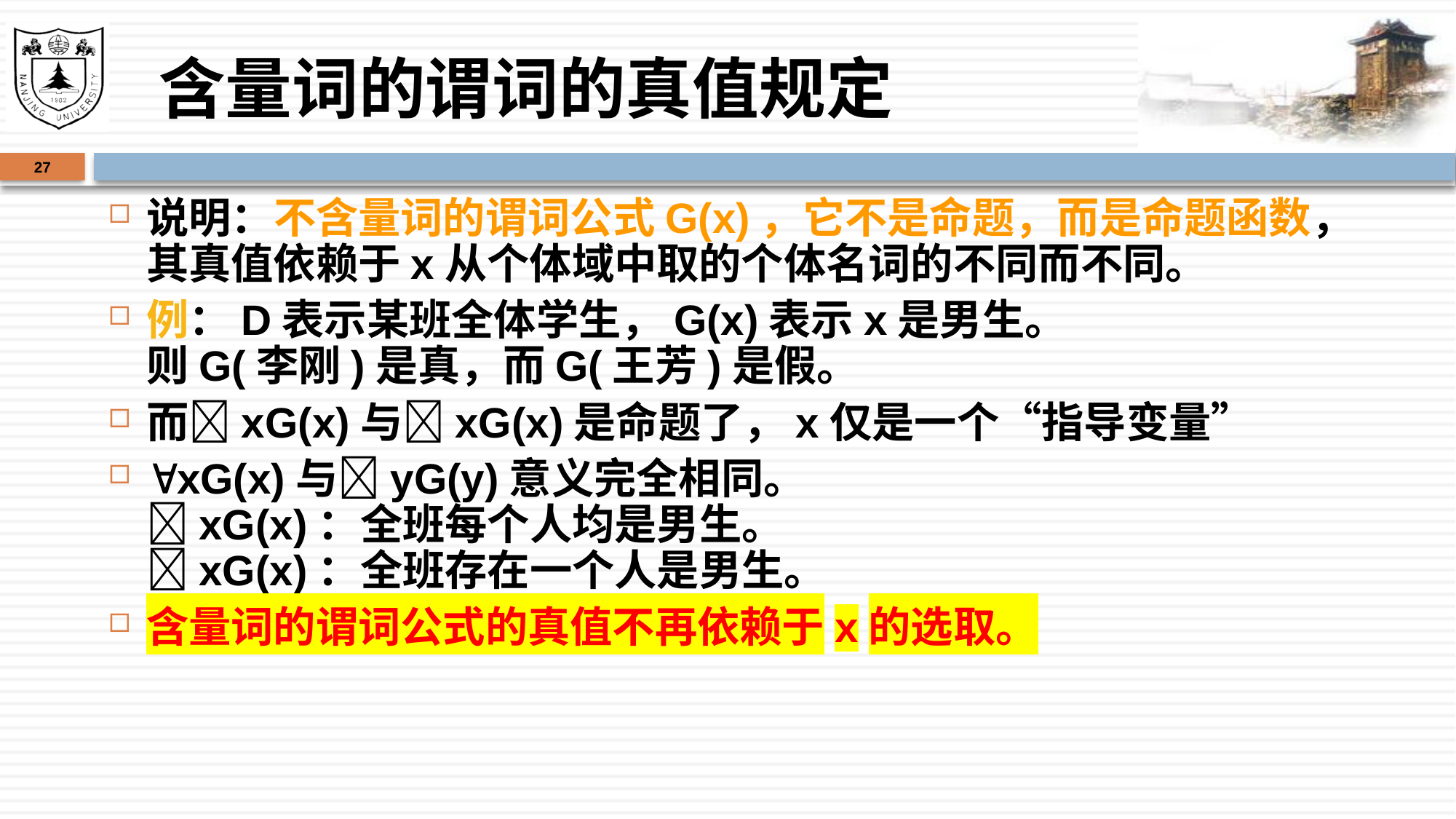

# 含量词的谓词的真值规定
27
说明：不含量词的谓词公式G(x)，它不是命题，而是命题函数，其真值依赖于x从个体域中取的个体名词的不同而不同。
例：D表示某班全体学生，G(x)表示x是男生。
则G(李刚)是真，而G(王芳)是假。
而∀xG(x)与∃xG(x)是命题了，x仅是一个“指导变量”
∀xG(x)与∀yG(y)意义完全相同。
∀xG(x)：全班每个人均是男生。
∃xG(x)：全班存在一个人是男生。
含量词的谓词公式的真值不再依赖于x的选取。